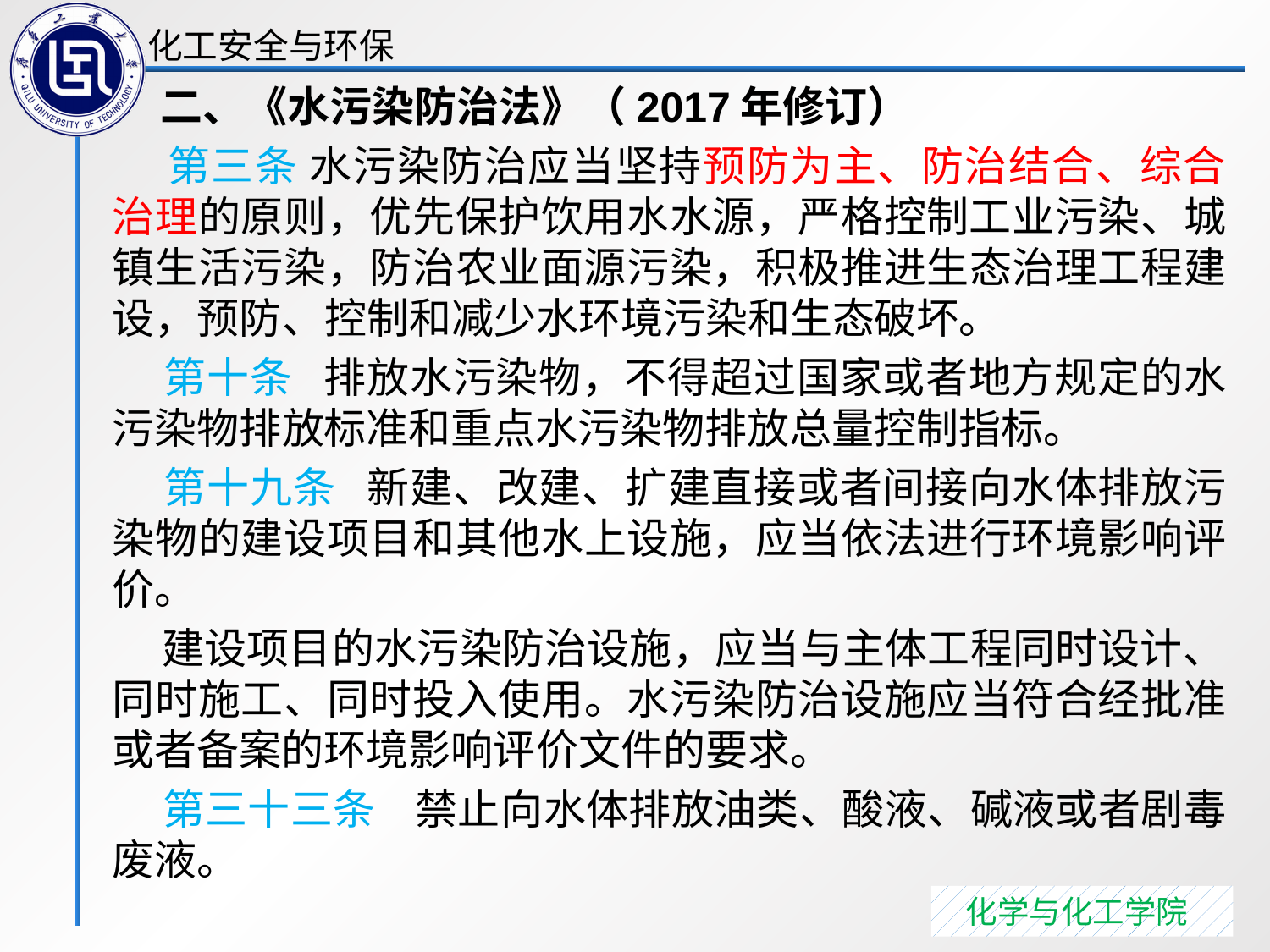

二、《水污染防治法》（2017年修订）
    第三条 水污染防治应当坚持预防为主、防治结合、综合治理的原则，优先保护饮用水水源，严格控制工业污染、城镇生活污染，防治农业面源污染，积极推进生态治理工程建设，预防、控制和减少水环境污染和生态破坏。
    第十条   排放水污染物，不得超过国家或者地方规定的水污染物排放标准和重点水污染物排放总量控制指标。
    第十九条   新建、改建、扩建直接或者间接向水体排放污染物的建设项目和其他水上设施，应当依法进行环境影响评价。
    建设项目的水污染防治设施，应当与主体工程同时设计、同时施工、同时投入使用。水污染防治设施应当符合经批准或者备案的环境影响评价文件的要求。
    第三十三条    禁止向水体排放油类、酸液、碱液或者剧毒废液。